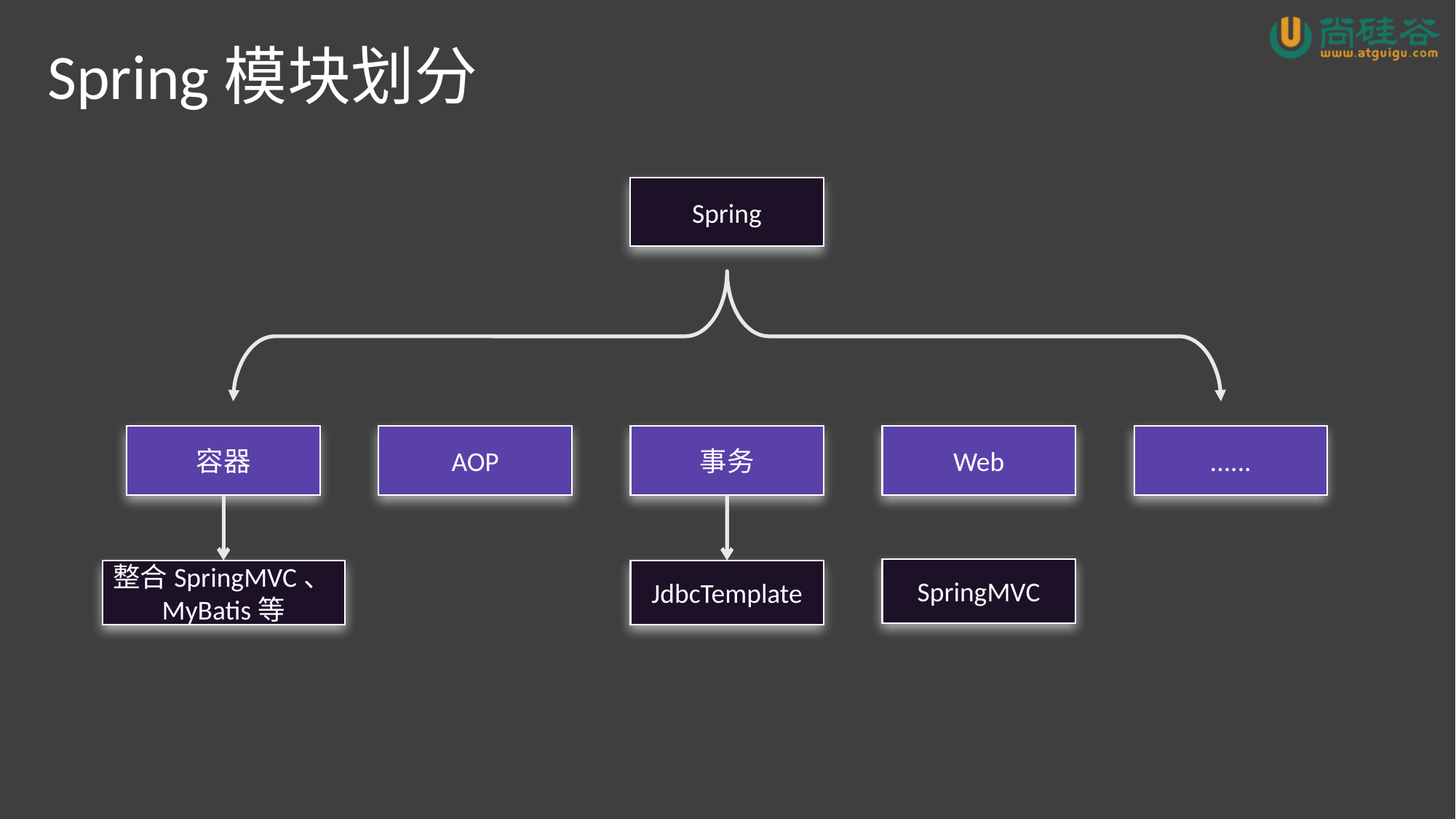

# Spring模块划分
Spring
容器
AOP
事务
Web
......
SpringMVC
整合SpringMVC、MyBatis等
JdbcTemplate